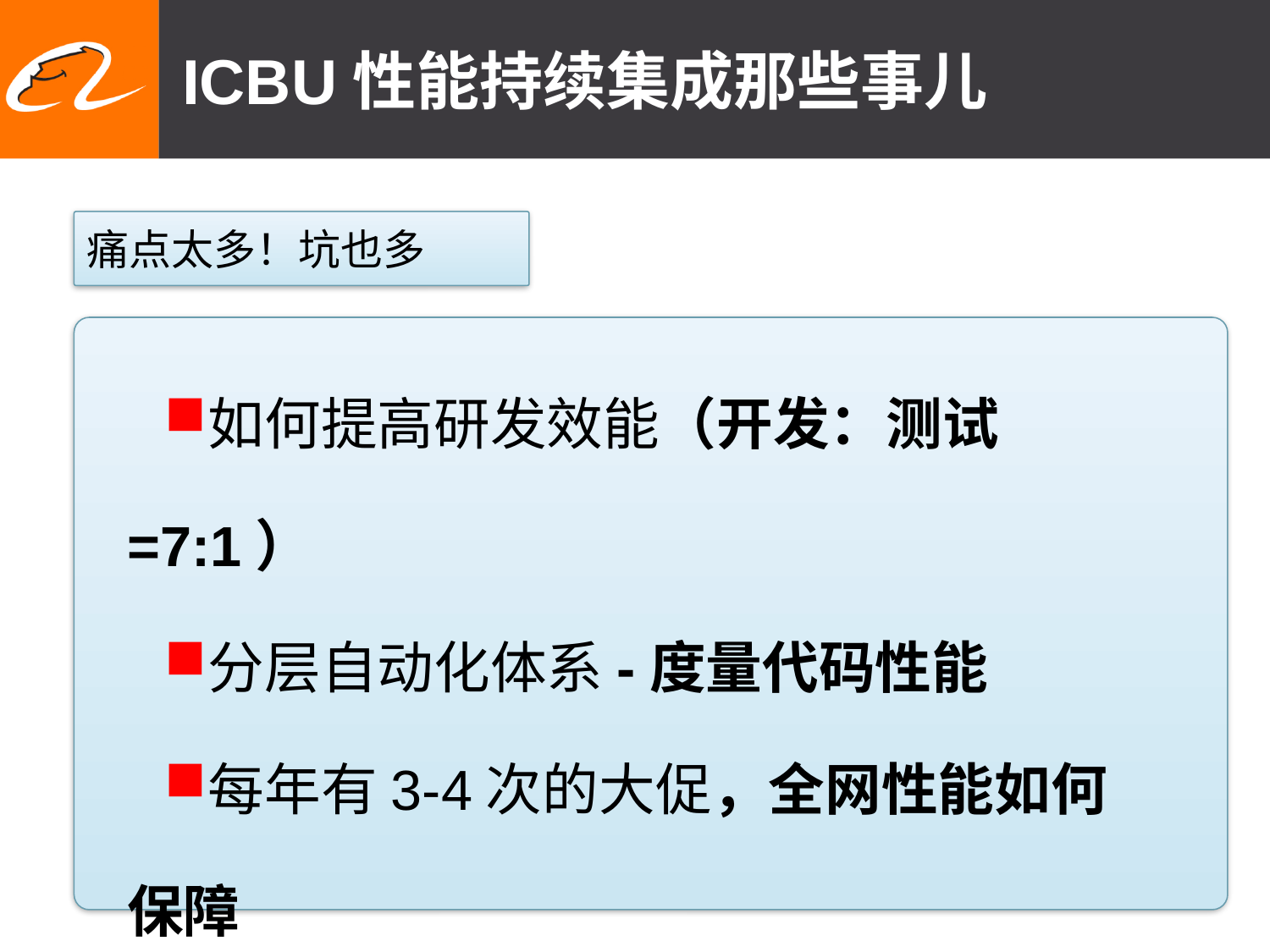

# ICBU性能持续集成那些事儿
痛点太多！坑也多

如何提高研发效能（开发：测试=7:1）
分层自动化体系-度量代码性能
每年有3-4次的大促，全网性能如何保障